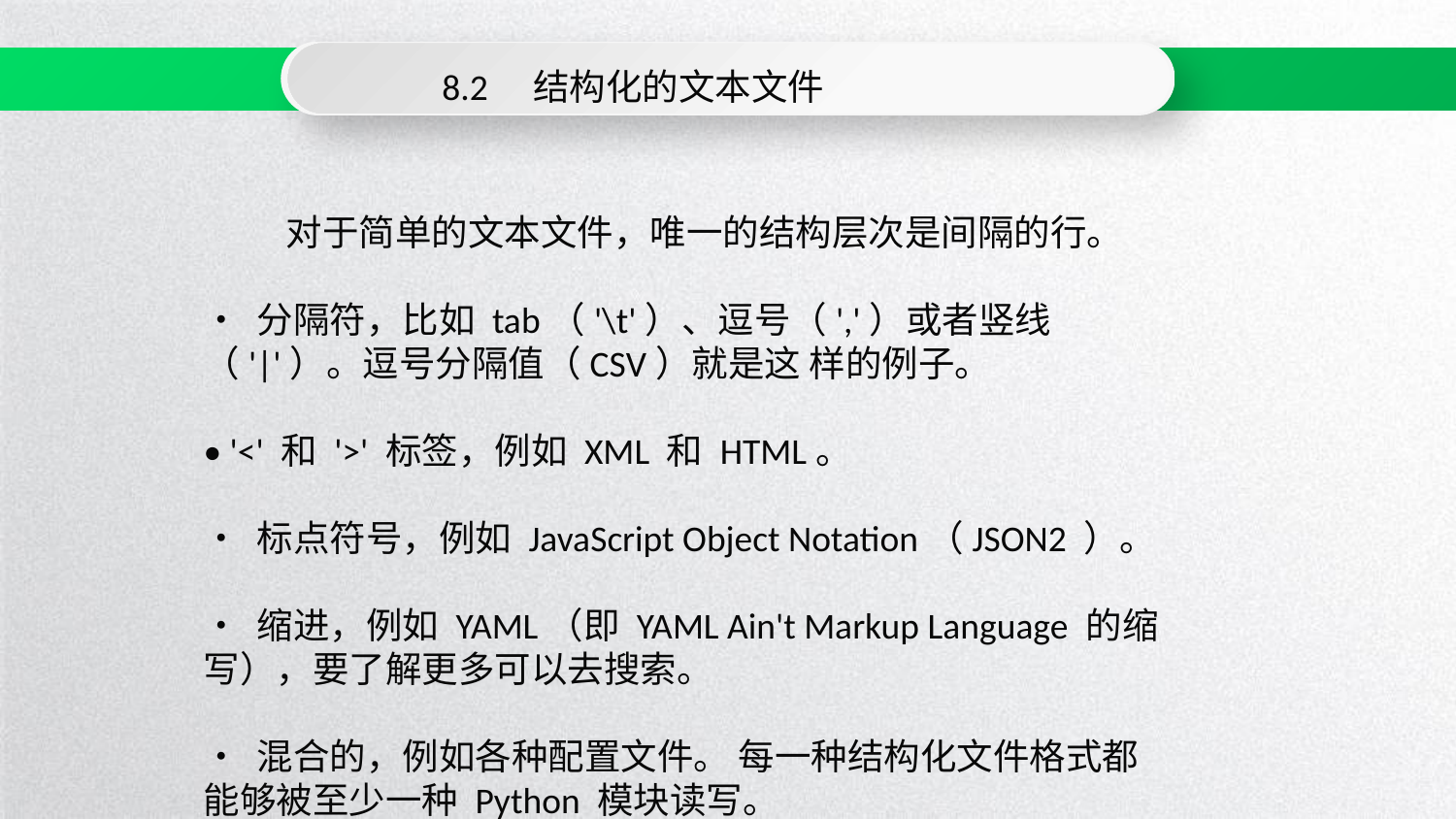

8.2　结构化的文本文件
         对于简单的文本文件，唯一的结构层次是间隔的行。

• 分隔符，比如 tab（'\t'）、逗号（','）或者竖线（'|'）。逗号分隔值（CSV）就是这 样的例子。

• '<' 和 '>' 标签，例如 XML 和 HTML。

• 标点符号，例如 JavaScript Object Notation（JSON2 ）。

• 缩进，例如 YAML（即 YAML Ain't Markup Language 的缩写），要了解更多可以去搜索。

• 混合的，例如各种配置文件。 每一种结构化文件格式都能够被至少一种 Python 模块读写。